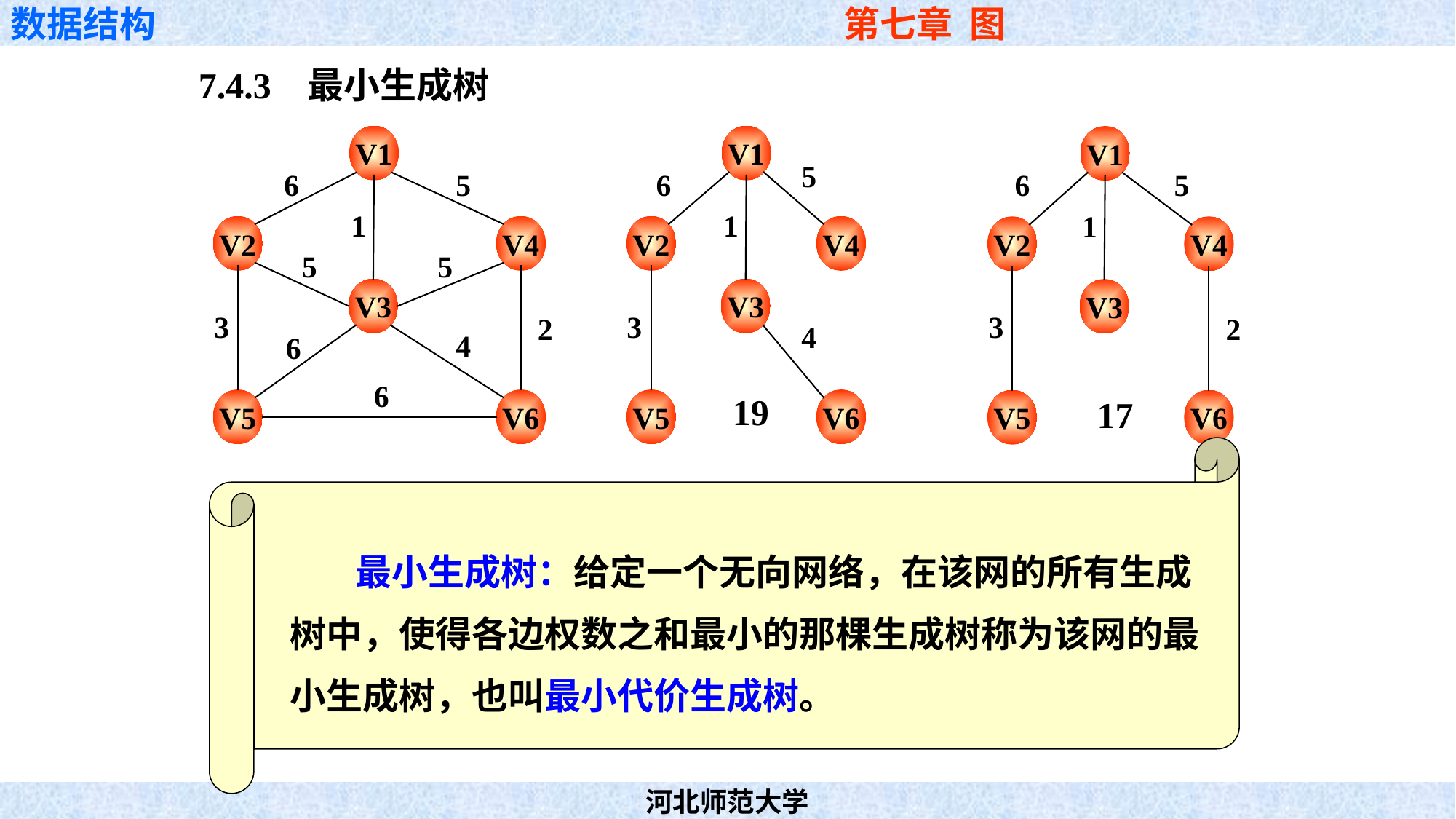

7.4.3   最小生成树
V1
6
5
1
V2
V4
5
5
V3
3
2
4
6
6
V5
V6
V1
5
6
1
V2
V4
V3
3
4
V5
V6
V1
6
5
1
V2
V4
V3
3
2
V5
V6
19
17

          最小生成树：给定一个无向网络，在该网的所有生成
  树中，使得各边权数之和最小的那棵生成树称为该网的最
  小生成树，也叫最小代价生成树。